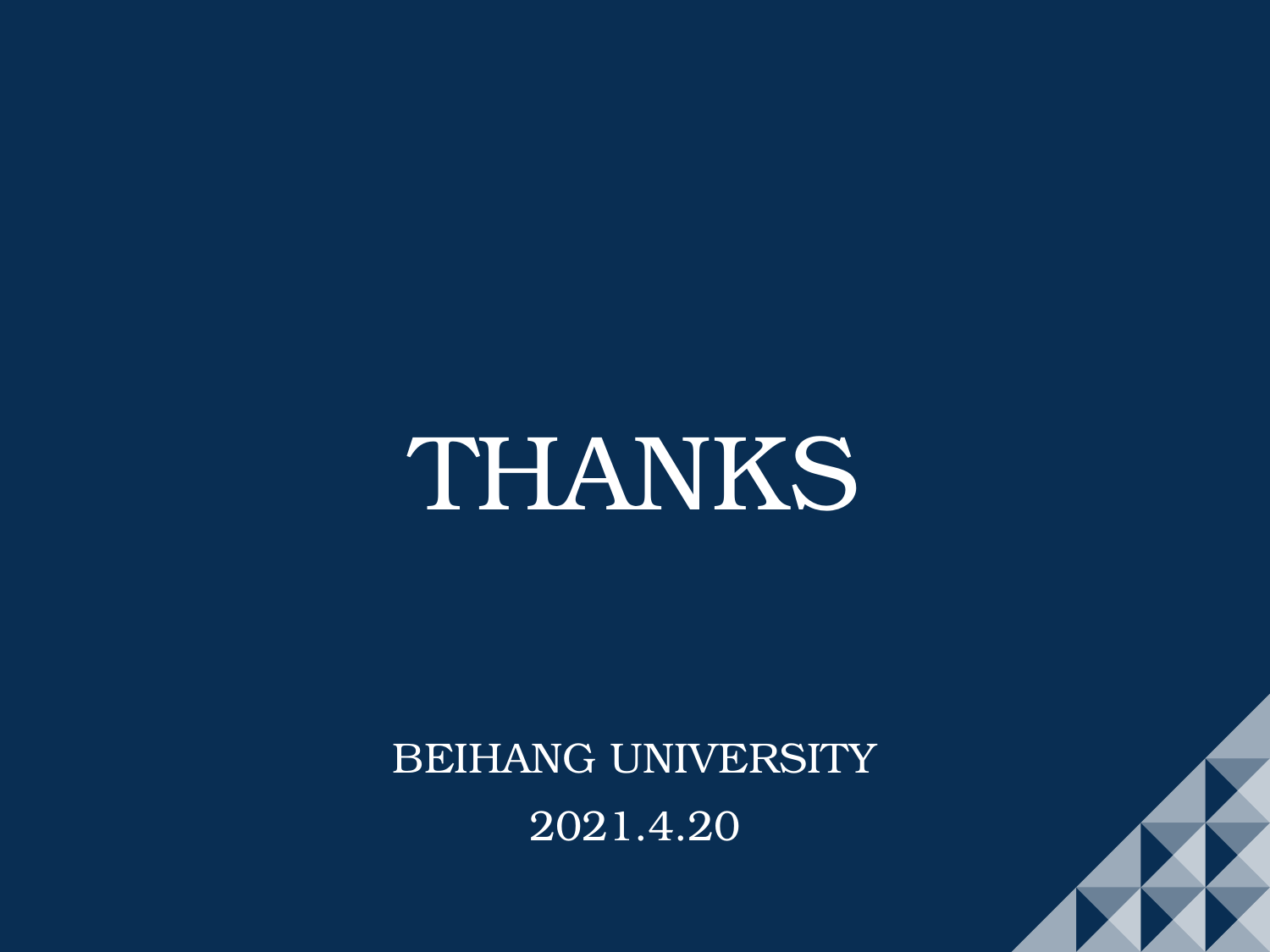

THANKS
BEIHANG UNIVERSITY
2021.4.20
2021/4/20
北京航空航天大学，航空科学与工程学院 气动弹性研究室
37